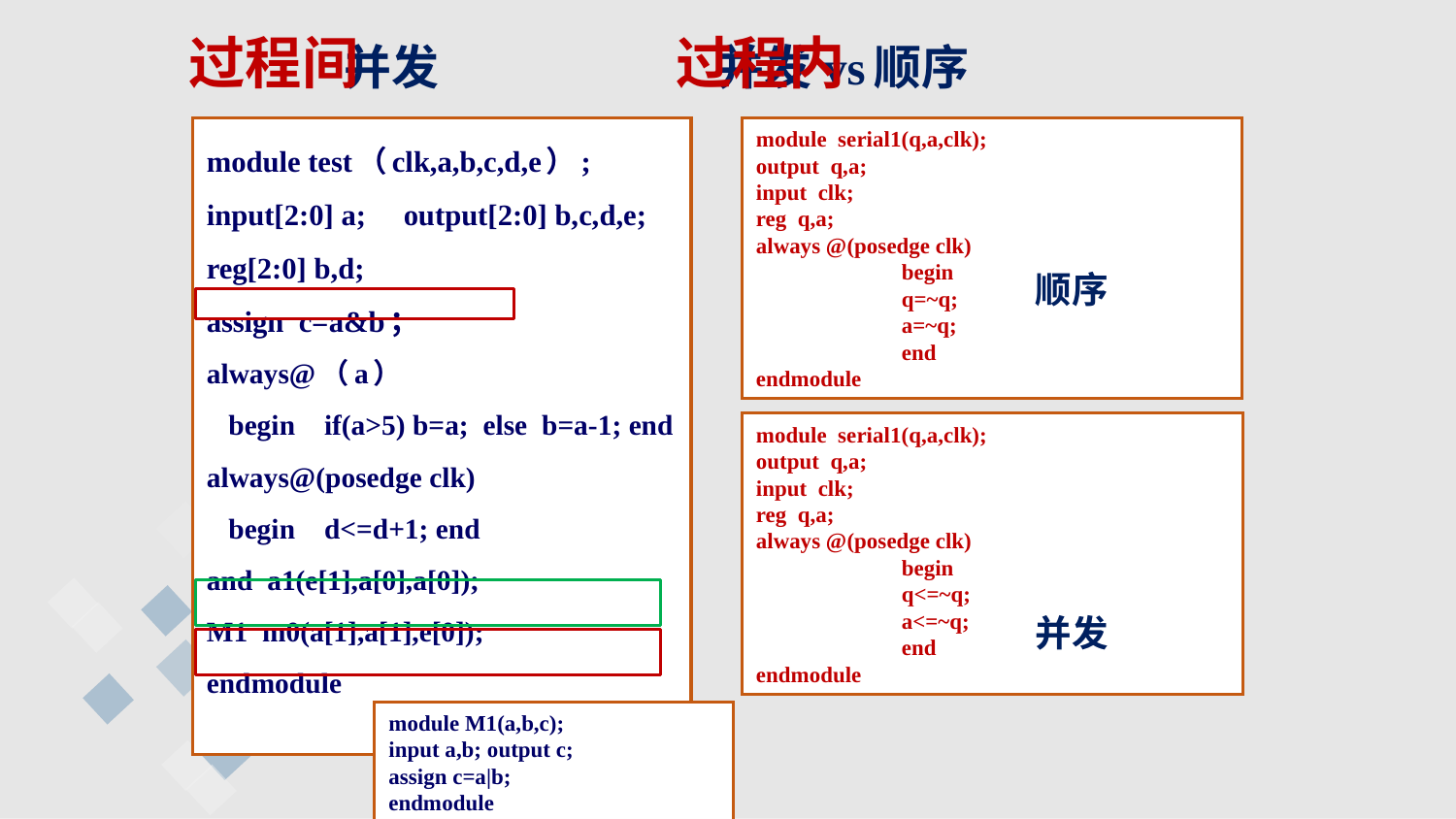

过程间
过程内
          并发                          并发vs顺序
module test（clk,a,b,c,d,e）;
input[2:0] a;     output[2:0] b,c,d,e;
reg[2:0] b,d;
assign  c=a&b；
always@（a）
   begin    if(a>5) b=a;  else  b=a-1; end
always@(posedge clk)
   begin    d<=d+1; end
and  a1(e[1],a[0],a[0]);
M1  m0(a[1],a[1],e[0]);
endmodule

module  serial1(q,a,clk);
output  q,a;
input  clk;
reg  q,a;
always @(posedge clk)
  	begin
    	q=~q;
    	a=~q;
  	end
endmodule
顺序
module  serial1(q,a,clk);
output  q,a;
input  clk;
reg  q,a;
always @(posedge clk)
  	begin
    	q<=~q;
    	a<=~q;
  	end
endmodule
并发
module M1(a,b,c);
input a,b; output c;
assign c=a|b;
endmodule